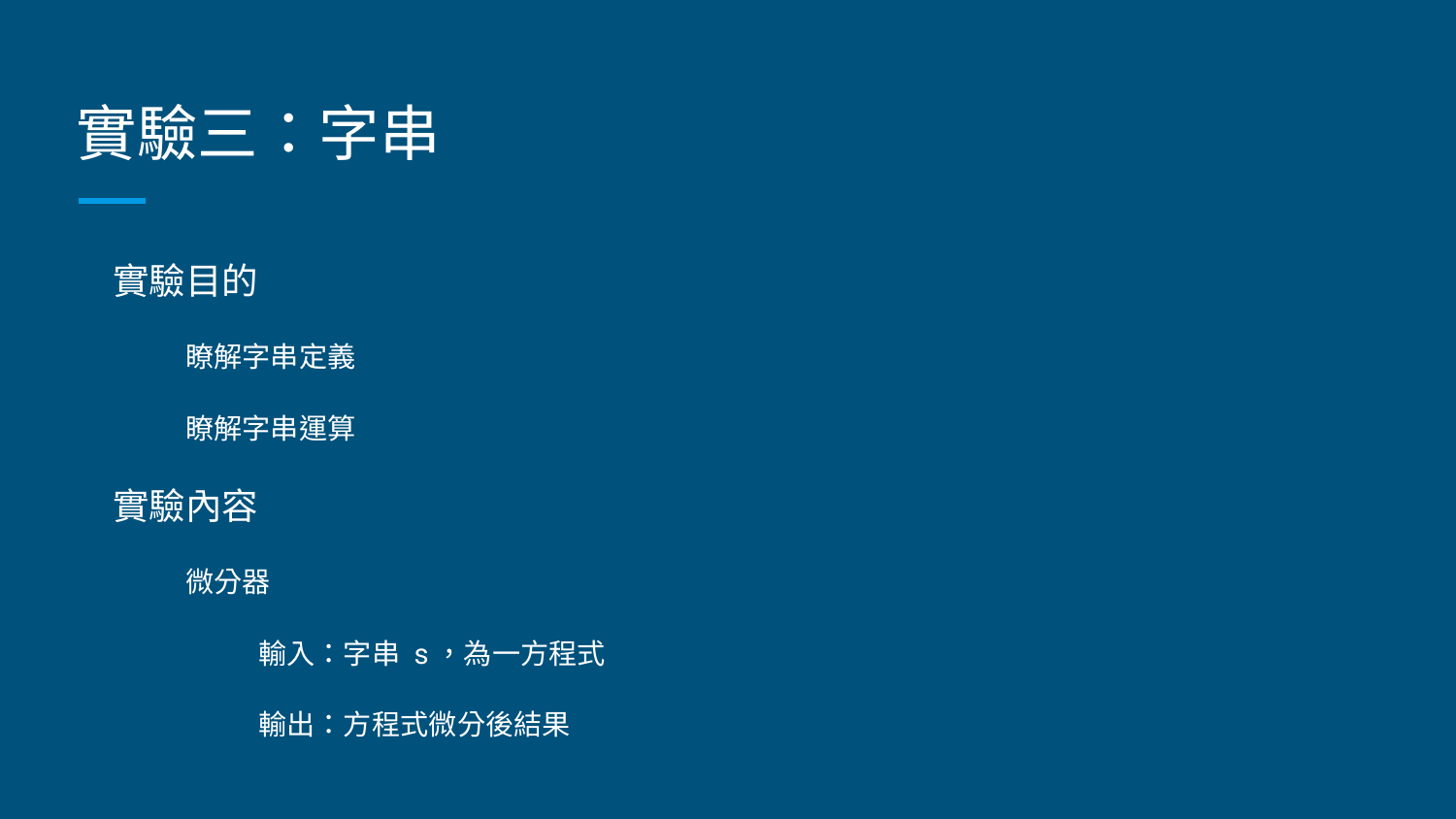

# 實驗三：字串
實驗目的
瞭解字串定義
瞭解字串運算
實驗內容
微分器
輸入：字串 s，為一方程式
輸出：方程式微分後結果